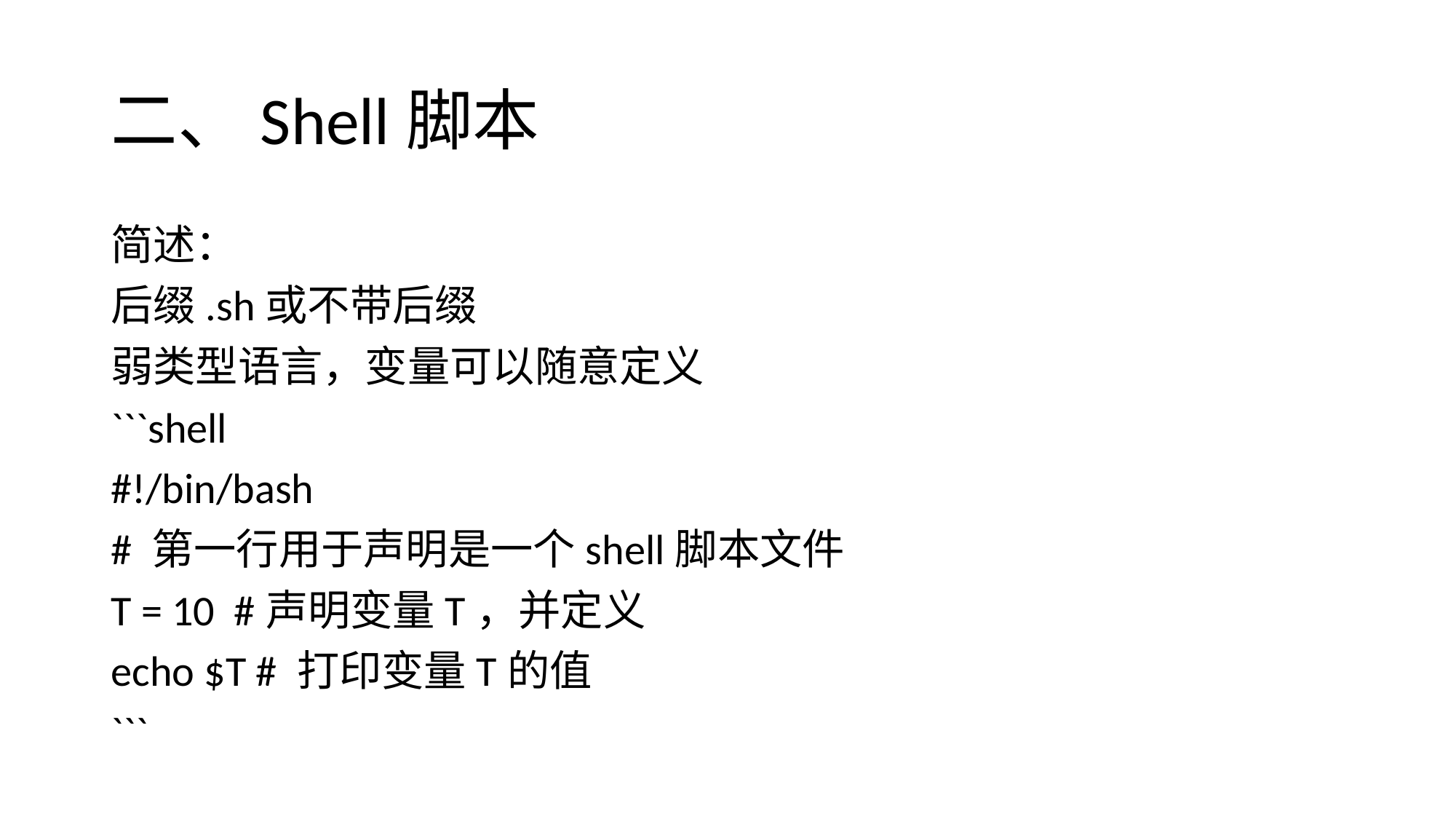

# 二、Shell脚本
简述：
后缀.sh或不带后缀
弱类型语言，变量可以随意定义
```shell
#!/bin/bash
# 第一行用于声明是一个shell脚本文件
T = 10  #声明变量T，并定义
echo $T # 打印变量T的值
```